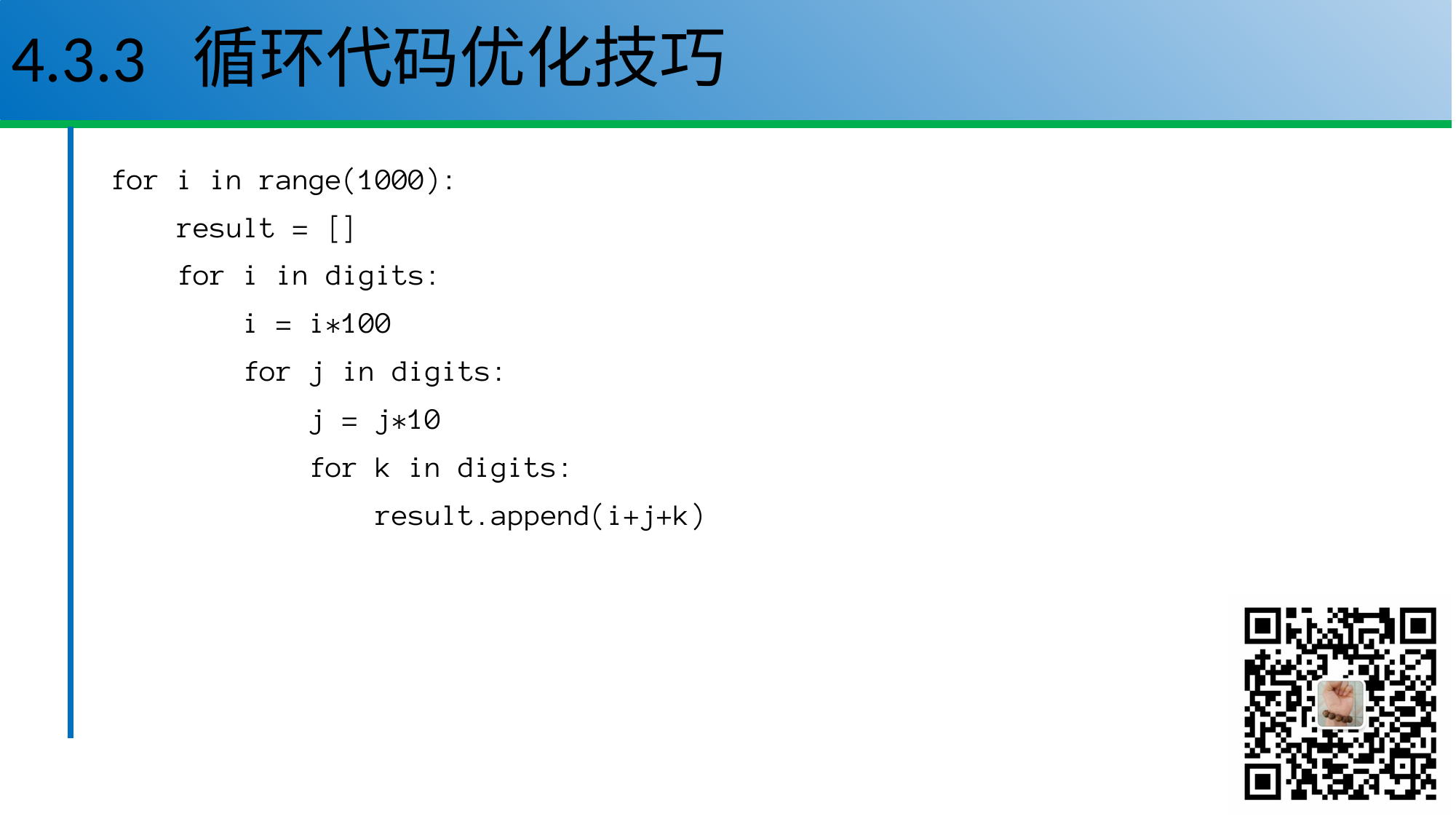

# 4.3.3  循环代码优化技巧
for i in range(1000):
    result = []
    for i in digits:
        i = i*100
        for j in digits:
            j = j*10
            for k in digits:
                result.append(i+j+k)
29